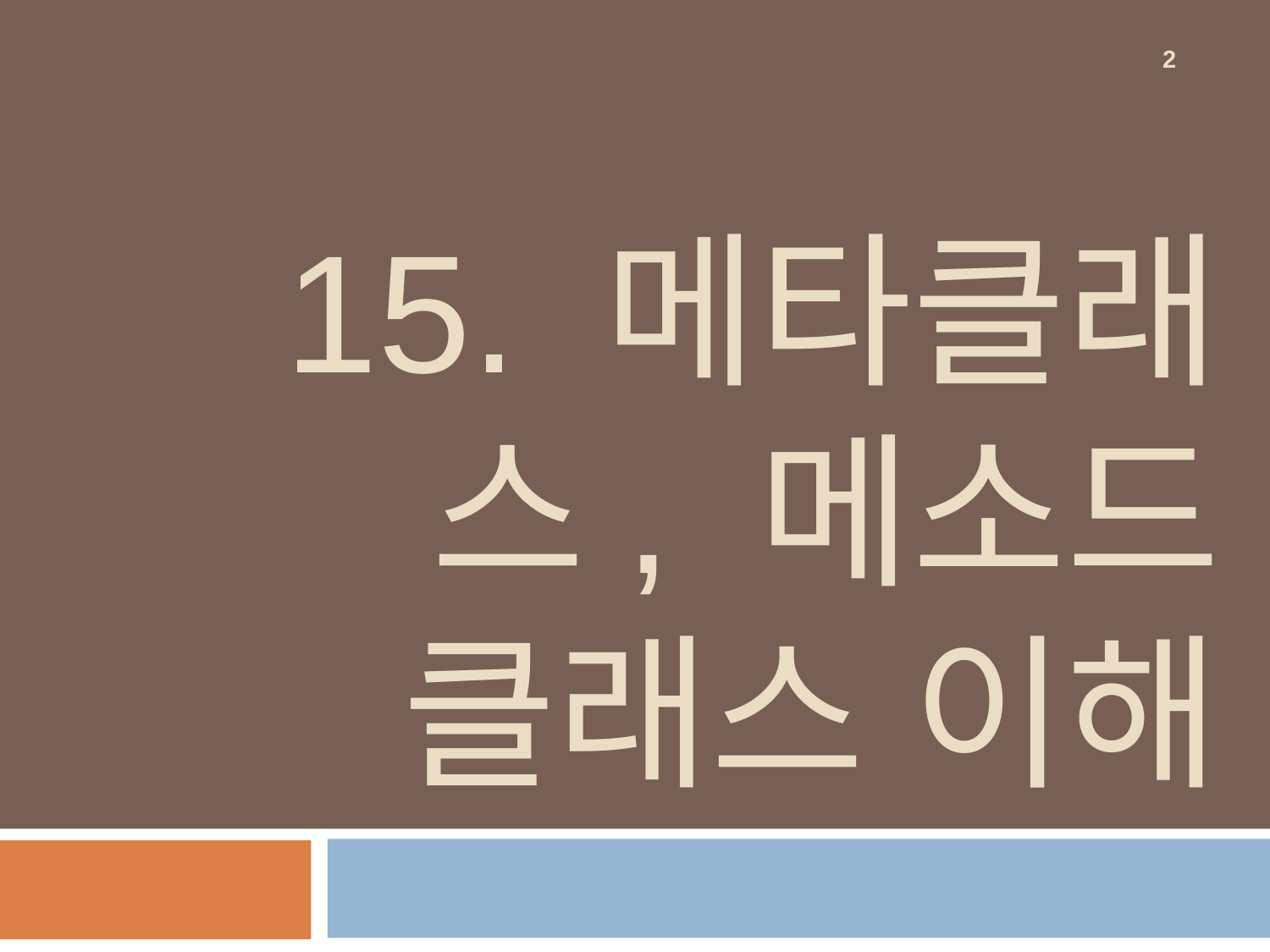

2
# 15. 메타클래스, 메소드 클래스 이해